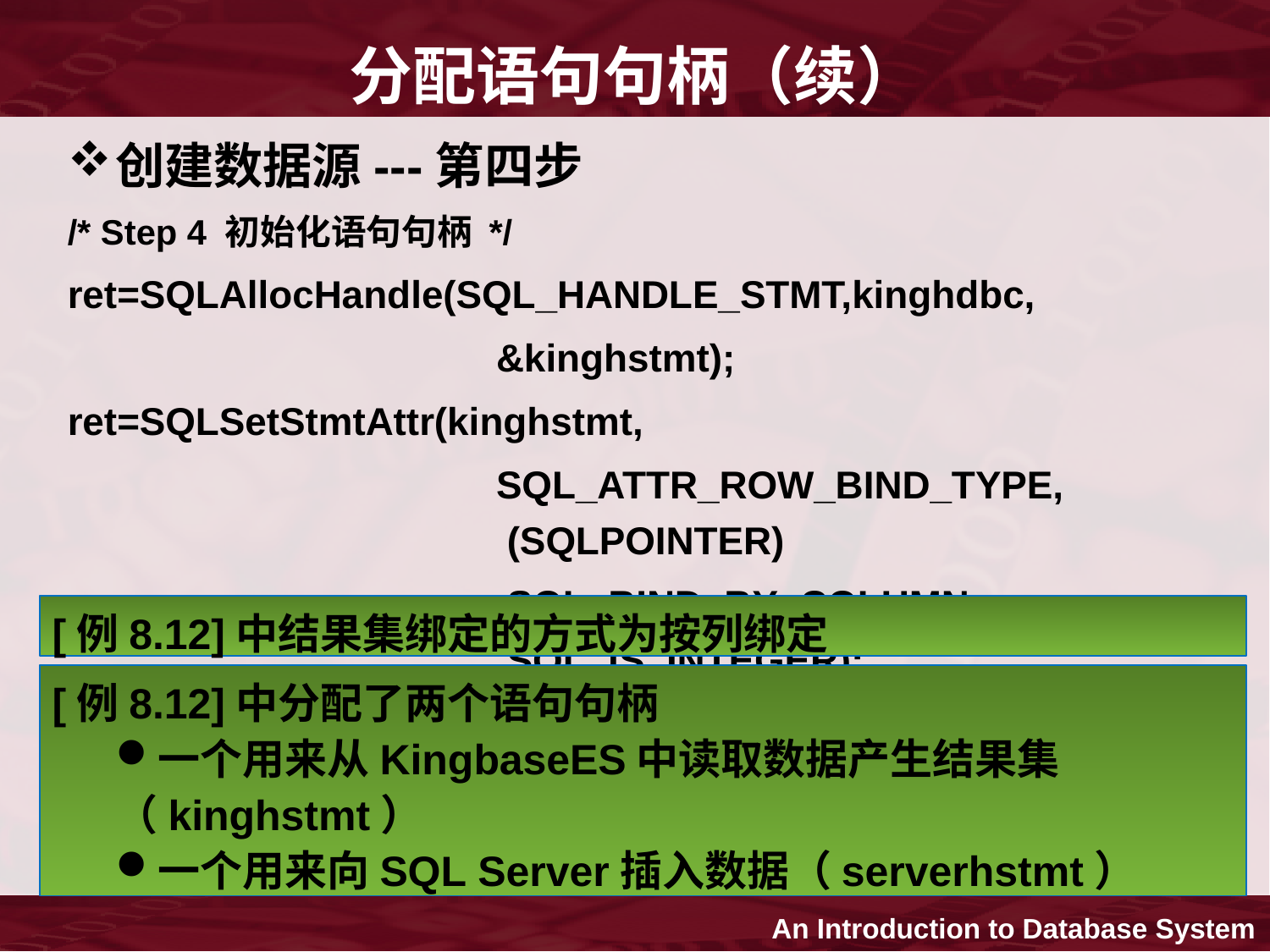

# 分配语句句柄（续）
创建数据源---第四步
/* Step 4 初始化语句句柄 */
ret=SQLAllocHandle(SQL_HANDLE_STMT,kinghdbc,
				&kinghstmt);
ret=SQLSetStmtAttr(kinghstmt,
				SQL_ATTR_ROW_BIND_TYPE, 			 	 (SQLPOINTER)
          			 SQL_BIND_BY_COLUMN,			  	 	 SQL_IS_INTEGER);
ret=SQLAllocHandle(SQL_HANDLE_STMT,serverhdbc, 			&serverhstmt);

[例8.12]中结果集绑定的方式为按列绑定
[例8.12]中分配了两个语句句柄
一个用来从KingbaseES中读取数据产生结果集（kinghstmt）
一个用来向SQL Server插入数据（serverhstmt）